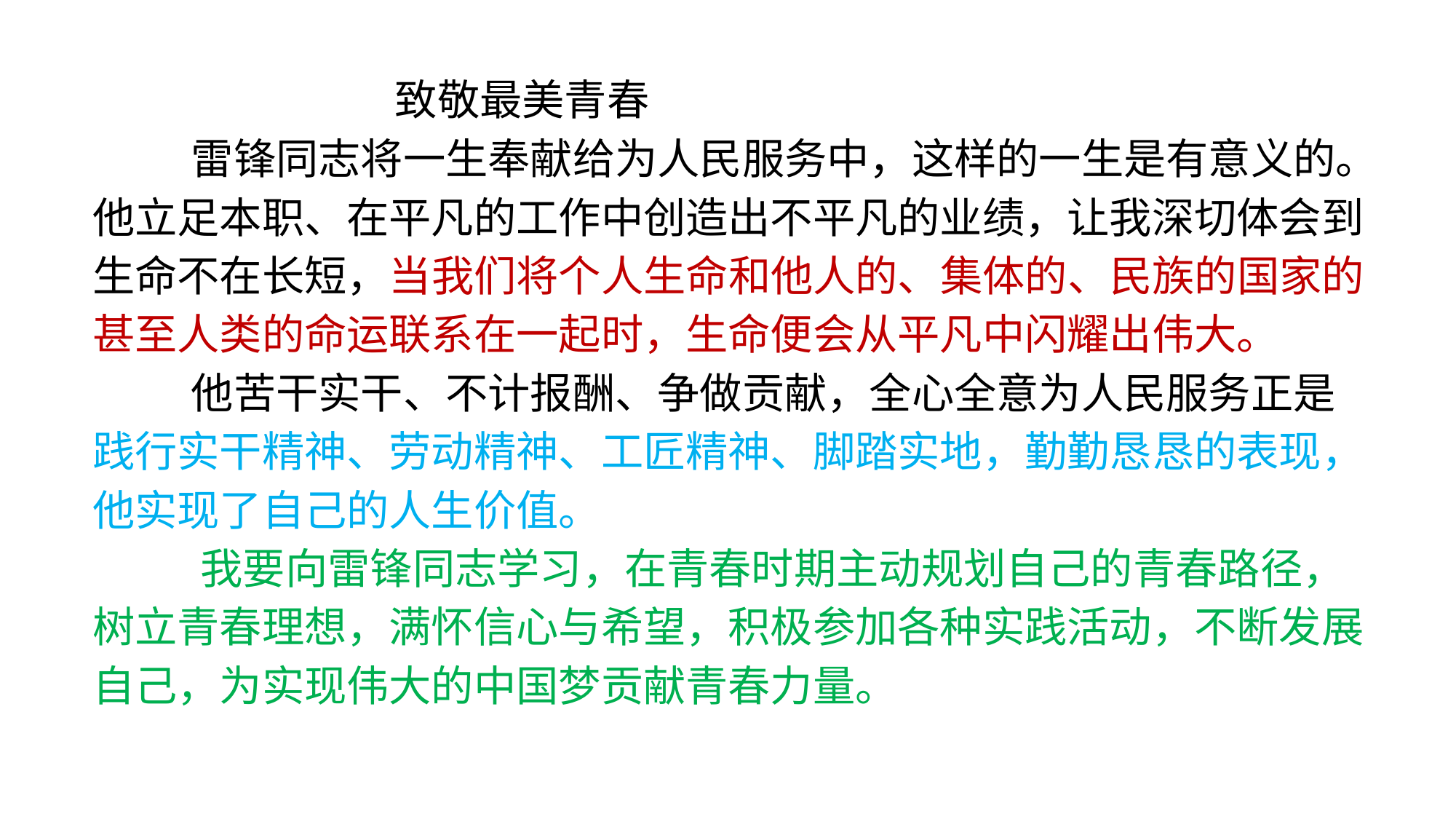

致敬最美青春
      雷锋同志将一生奉献给为人民服务中，这样的一生是有意义的。他立足本职、在平凡的工作中创造出不平凡的业绩，让我深切体会到生命不在长短，当我们将个人生命和他人的、集体的、民族的国家的甚至人类的命运联系在一起时，生命便会从平凡中闪耀出伟大。
      他苦干实干、不计报酬、争做贡献，全心全意为人民服务正是践行实干精神、劳动精神、工匠精神、脚踏实地，勤勤恳恳的表现，他实现了自己的人生价值。
       我要向雷锋同志学习，在青春时期主动规划自己的青春路径，树立青春理想，满怀信心与希望，积极参加各种实践活动，不断发展自己，为实现伟大的中国梦贡献青春力量。